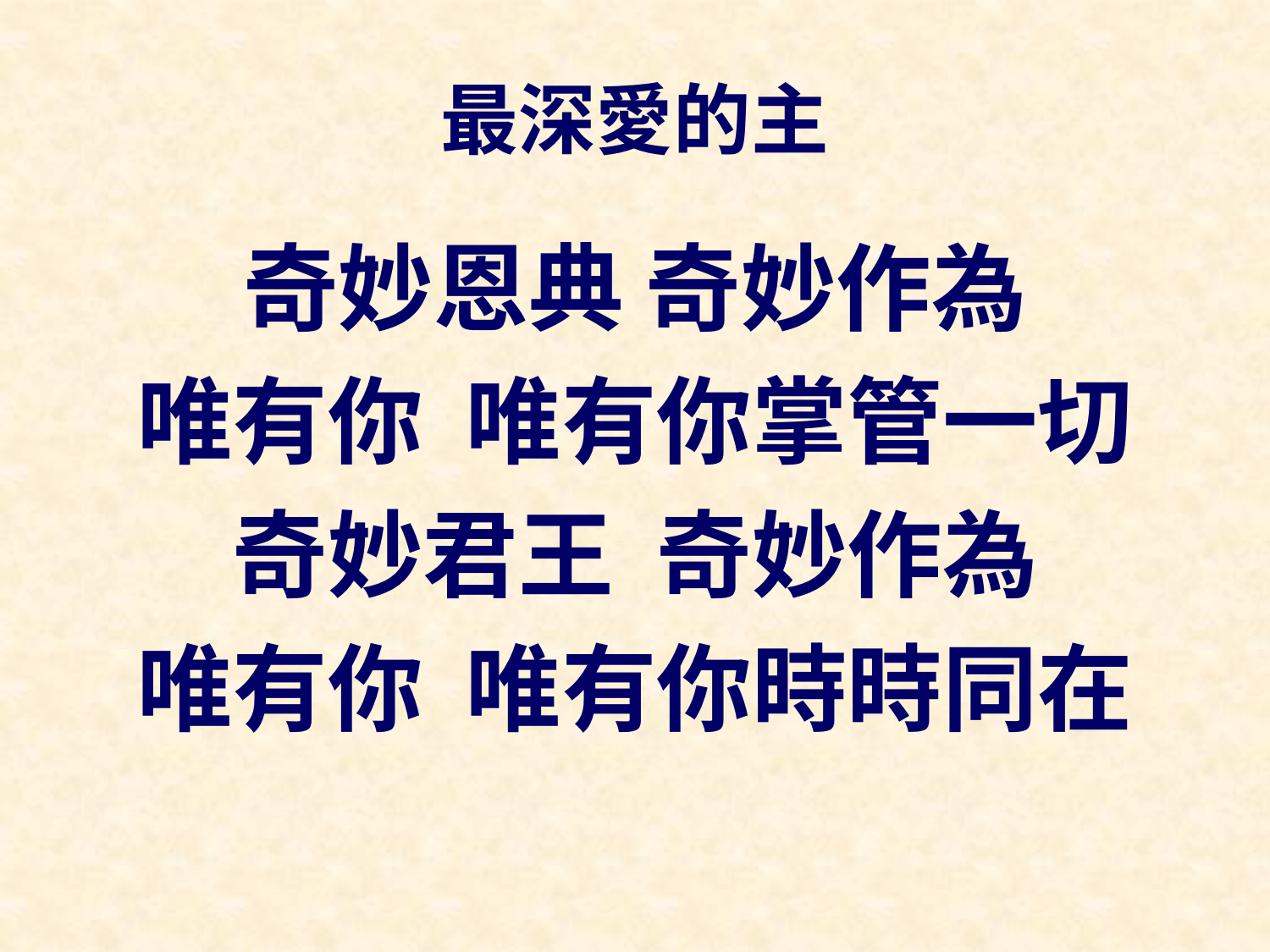

# 最深愛的主
奇妙恩典 奇妙作為
唯有你  唯有你掌管一切
奇妙君王  奇妙作為
唯有你  唯有你時時同在